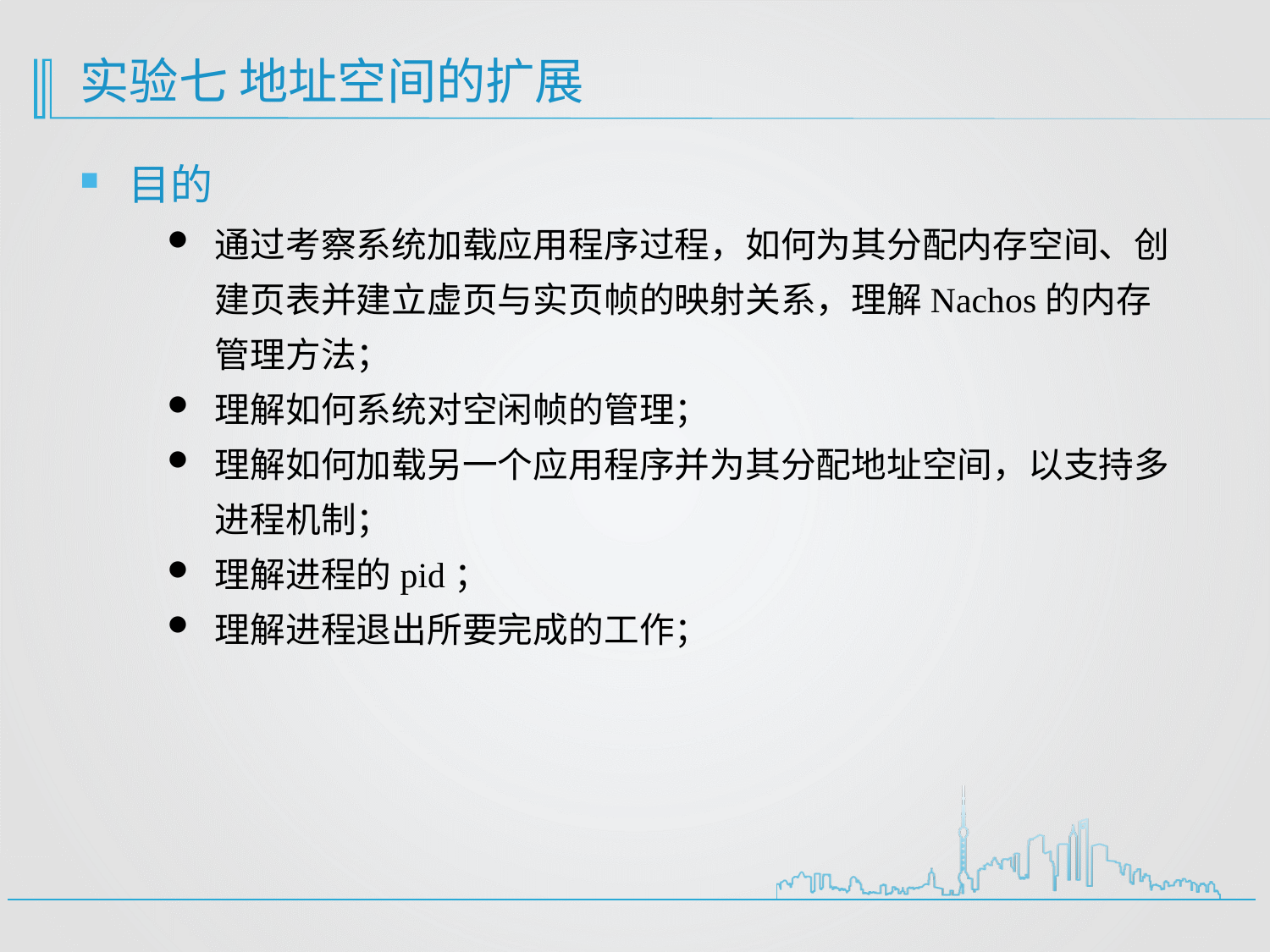

# 实验七 地址空间的扩展
目的
通过考察系统加载应用程序过程，如何为其分配内存空间、创建页表并建立虚页与实页帧的映射关系，理解Nachos的内存管理方法；
理解如何系统对空闲帧的管理；
理解如何加载另一个应用程序并为其分配地址空间，以支持多进程机制；
理解进程的pid；
理解进程退出所要完成的工作；